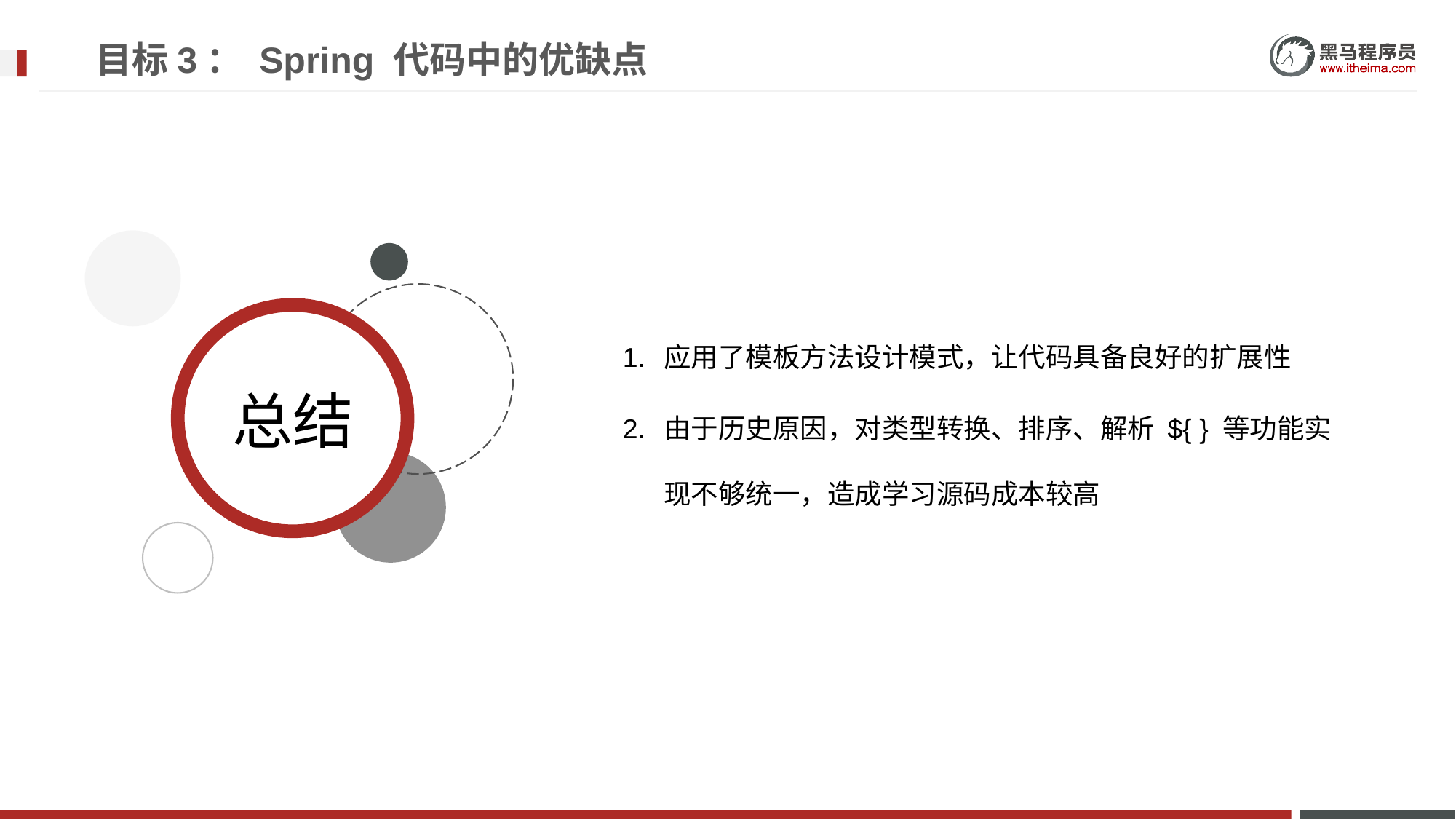

# 目标3： Spring 代码中的优缺点
应用了模板方法设计模式，让代码具备良好的扩展性
由于历史原因，对类型转换、排序、解析 ${ } 等功能实现不够统一，造成学习源码成本较高